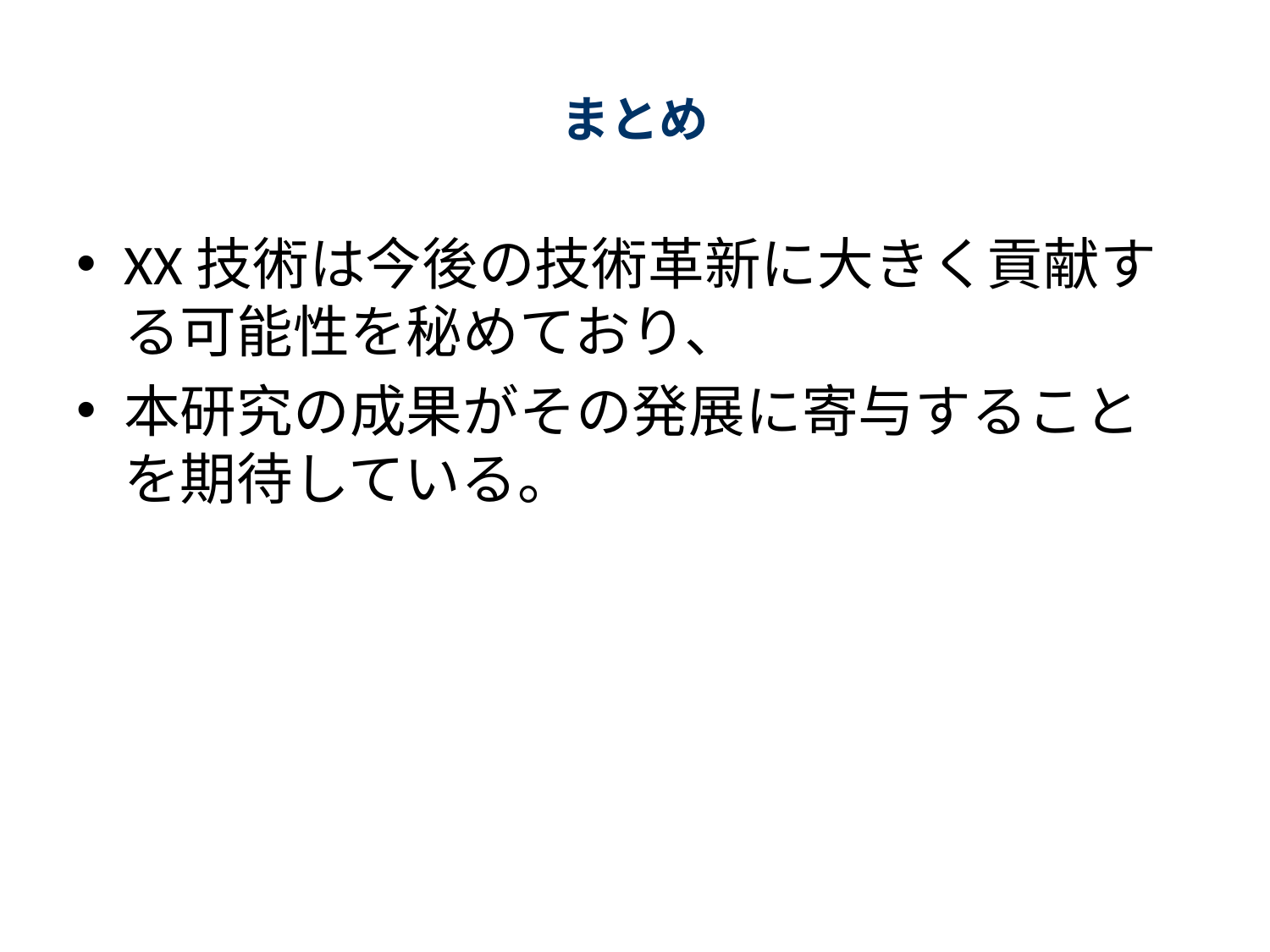

# まとめ
XX技術は今後の技術革新に大きく貢献する可能性を秘めており、
本研究の成果がその発展に寄与することを期待している。